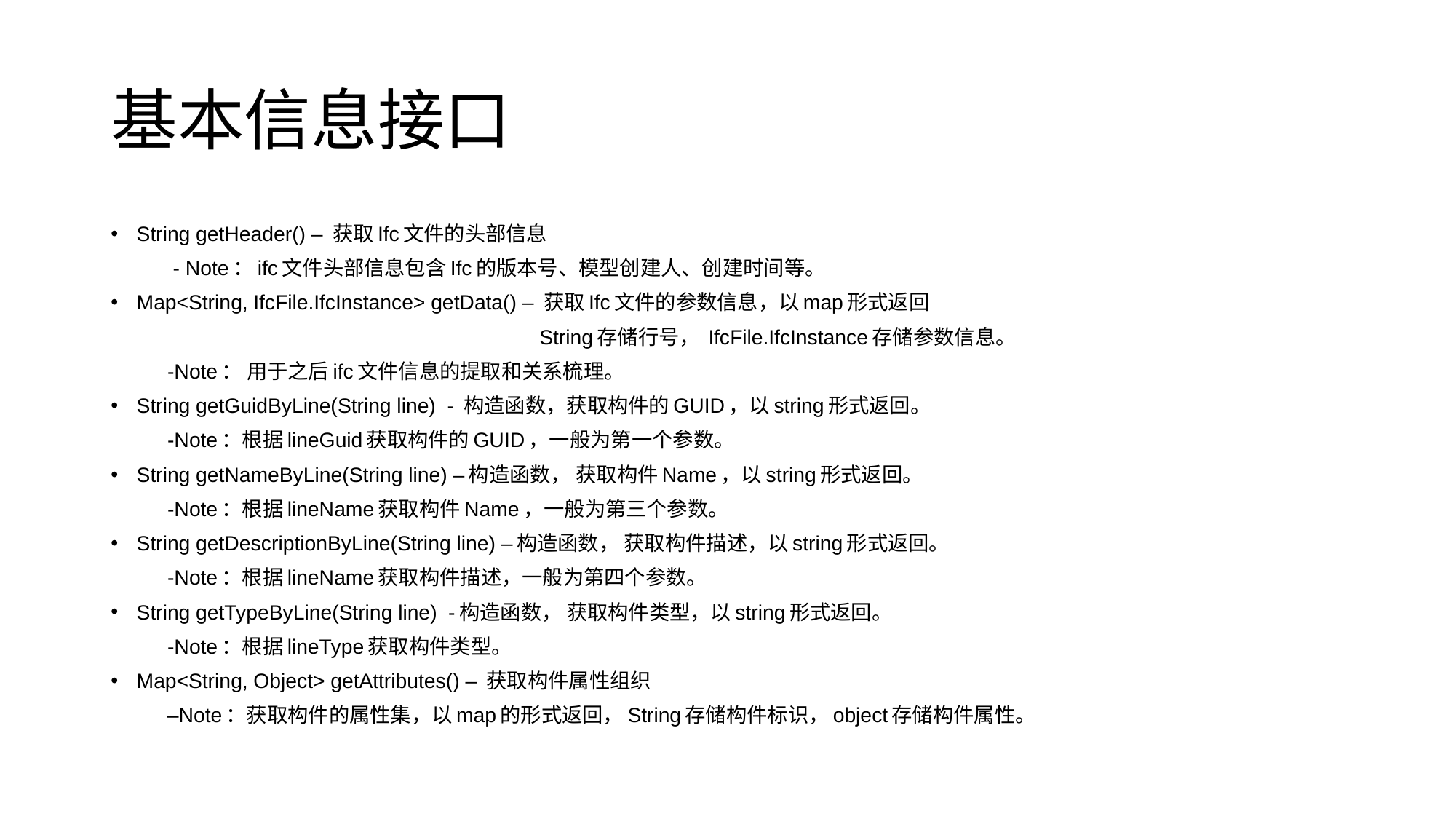

# 基本信息接口
String getHeader() – 获取Ifc文件的头部信息
           - Note：ifc文件头部信息包含Ifc的版本号、模型创建人、创建时间等。
Map<String, IfcFile.IfcInstance> getData() – 获取Ifc文件的参数信息，以map形式返回
                                                                            String存储行号， IfcFile.IfcInstance存储参数信息。
          -Note： 用于之后ifc文件信息的提取和关系梳理。
String getGuidByLine(String line)  - 构造函数，获取构件的GUID，以string形式返回。
          -Note：根据lineGuid获取构件的GUID，一般为第一个参数。
String getNameByLine(String line) –构造函数， 获取构件Name，以string形式返回。
          -Note：根据lineName获取构件Name，一般为第三个参数。
String getDescriptionByLine(String line) –构造函数， 获取构件描述，以string形式返回。
          -Note：根据lineName获取构件描述，一般为第四个参数。
String getTypeByLine(String line)  -构造函数， 获取构件类型，以string形式返回。
          -Note：根据lineType获取构件类型。
Map<String, Object> getAttributes() – 获取构件属性组织
          –Note：获取构件的属性集，以map的形式返回，String存储构件标识，object存储构件属性。